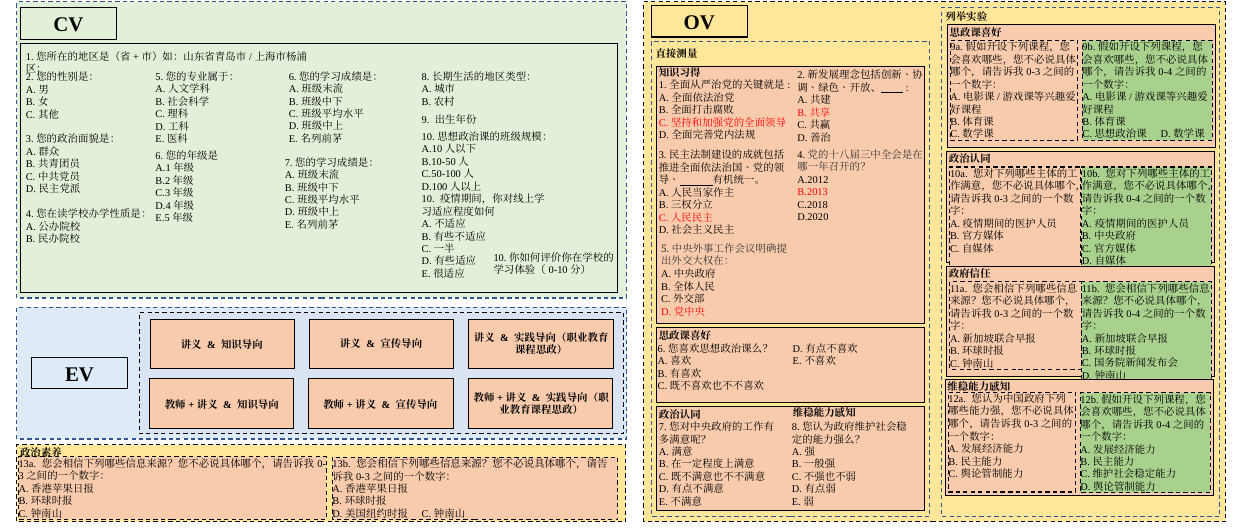

CV

1.您所在的地区是（省+市）如：山东省青岛市/上海市杨浦区：

6.您的学习成绩是：
A.班级末流
B.班级中下
C.班级平均水平
D.班级中上
E.名列前茅
8.长期生活的地区类型：
A.城市
B.农村
5.您的专业属于：
A.人文学科
B.社会科学
C.理科
D.工科
E.医科
2.您的性别是：
A.男
B.女
C.其他

3.您的政治面貌是：
A.群众
B.共青团员
C.中共党员
D.民主党派

4.您在读学校办学性质是：
A.公办院校
B.民办院校

6.您的年级是
A.1年级
B.2年级
C.3年级
D.4年级
E.5年级
7.您的学习成绩是：
A.班级末流
B.班级中下
C.班级平均水平
D.班级中上
E.名列前茅

OV

列举实验

思政课喜好
9b.假如开设下列课程，您会喜欢哪些，您不必说具体哪个，请告诉我0-4之间的一个数字：
A.电影课/游戏课等兴趣爱好课程
B.体育课
C.思想政治课    D.数学课
9a.假如开设下列课程，您会喜欢哪些，您不必说具体哪个，请告诉我0-3之间的一个数字：
A.电影课/游戏课等兴趣爱好课程
B.体育课
C.数学课

直接测量
知识习得

2.新发展理念包括创新、协调、绿色、开放、        :
A.共建
B.共享
C.共赢
D.善治
1.全面从严治党的关键就是:
A.全面依法治党
B.全面打击腐败
C.坚持和加强党的全面领导
D.全面完善党内法规
4.党的十八届三中全会是在哪一年召开的？
A.2012
B.2013
C.2018
D.2020
3.民主法制建设的成就包括推进全面依法治国、党的领导、            有机统一。
A.人民当家作主
B.三权分立
C.人民民主
D.社会主义民主

政治认同
10b. 您对下列哪些主体的工作满意，您不必说具体哪个，请告诉我0-4之间的一个数字：
A.疫情期间的医护人员
B.中央政府
C.官方媒体
D.自媒体
10a. 您对下列哪些主体的工作满意，您不必说具体哪个，请告诉我0-3之间的一个数字：
A.疫情期间的医护人员
B.官方媒体
C.自媒体

5.中央外事工作会议明确提出外交大权在：
A.中央政府
B.全体人民
C.外交部
D.党中央

思政课喜好
6.您喜欢思想政治课么？
A.喜欢
B.有喜欢
C.既不喜欢也不不喜欢
D.有点不喜欢
E.不喜欢
维稳能力感知

政治认同
9. 出生年份
10.思想政治课的班级规模：
A.10人以下
B.10-50人
C.50-100人
D.100人以上
10. 疫情期间，你对线上学习适应程度如何
A.不适应
B.有些不适应
C.一半
D.有些适应
E.很适应
10.你如何评价你在学校的学习体验（0-10分）

政府信任
11b. 您会相信下列哪些信息来源？您不必说具体哪个，请告诉我0-4之间的一个数字：
A.新加坡联合早报
B.环球时报
C.国务院新闻发布会
D.钟南山
11a. 您会相信下列哪些信息来源？您不必说具体哪个，请告诉我0-3之间的一个数字：
A.新加坡联合早报
B.环球时报
C.钟南山

讲义 & 实践导向（职业教育课程思政）
讲义 & 宣传导向
讲义 & 知识导向
教师+讲义 & 实践导向（职业教育课程思政）
教师+讲义 & 知识导向
教师+讲义 & 宣传导向

EV

维稳能力感知
12a. 您认为中国政府下列哪些能力强，您不必说具体哪个，请告诉我0-3之间的一个数字：
A.发展经济能力
B.民主能力
C.舆论管制能力

12b.假如开设下列课程，您会喜欢哪些，您不必说具体哪个，请告诉我0-4之间的一个数字：
A.发展经济能力
B.民主能力
C.维护社会稳定能力
D.舆论管制能力
8.您认为政府维护社会稳定的能力强么？
A.强
B.一般强
C.不强也不弱
D.有点弱
E.弱

7.您对中央政府的工作有多满意呢？
A.满意
B.在一定程度上满意
C.既不满意也不不满意
D.有点不满意
E.不满意

政治素养
13a. 您会相信下列哪些信息来源？您不必说具体哪个，请告诉我0-3之间的一个数字：
A.香港苹果日报
B.环球时报
C.钟南山
13b. 您会相信下列哪些信息来源？您不必说具体哪个，请告诉我0-3之间的一个数字：
A.香港苹果日报
B.环球时报
D.美国纽约时报    C.钟南山